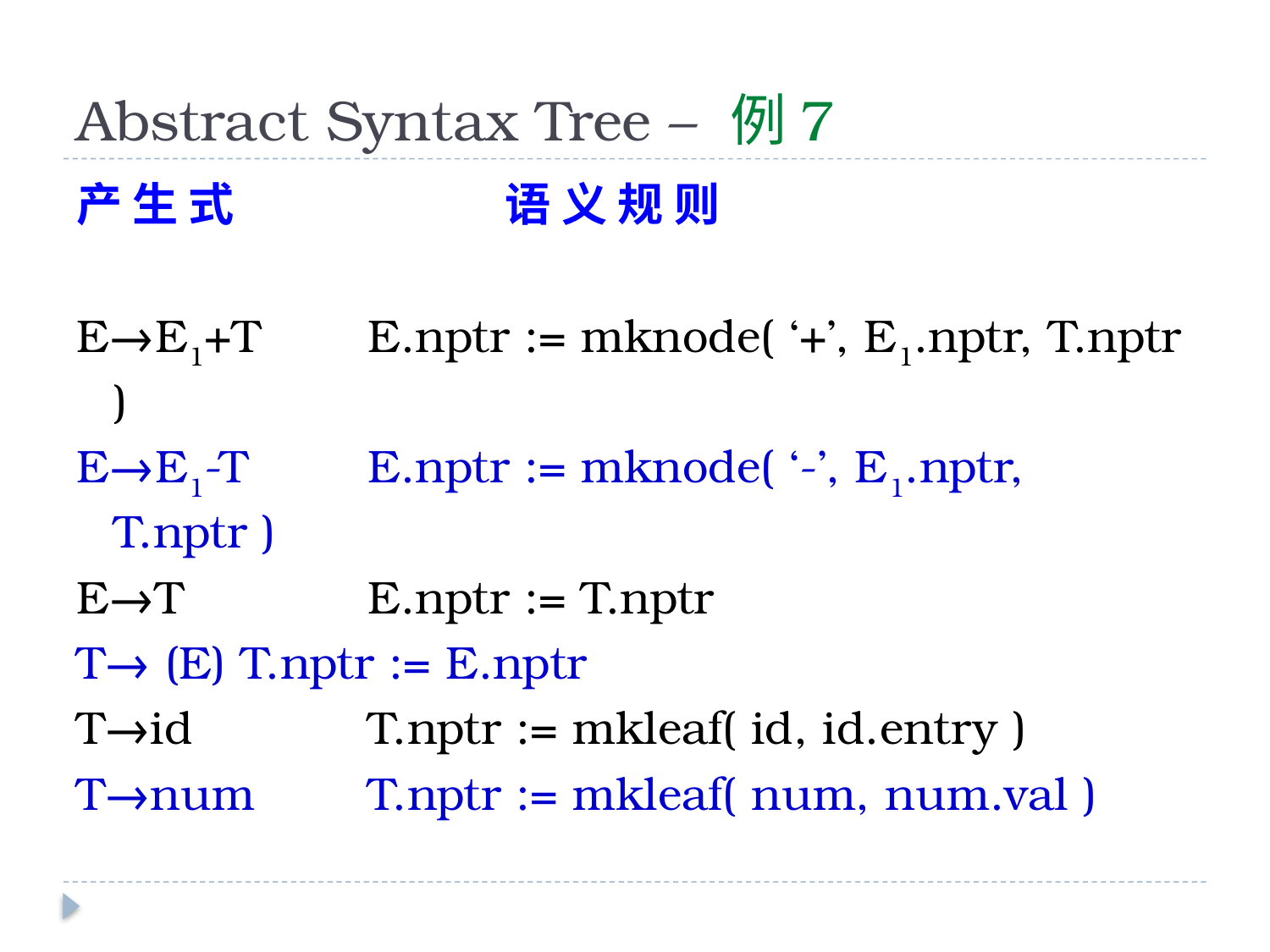

# Abstract Syntax Tree – 例7
产 生 式 		 语 义 规 则

E→E1+T	E.nptr := mknode( ‘+’, E1.nptr, T.nptr )
E→E1-T	E.nptr := mknode( ‘-’, E1.nptr, T.nptr )
E→T		E.nptr := T.nptr
T→ (E)	T.nptr := E.nptr
T→id		T.nptr := mkleaf( id, id.entry )
T→num 	T.nptr := mkleaf( num, num.val )

37